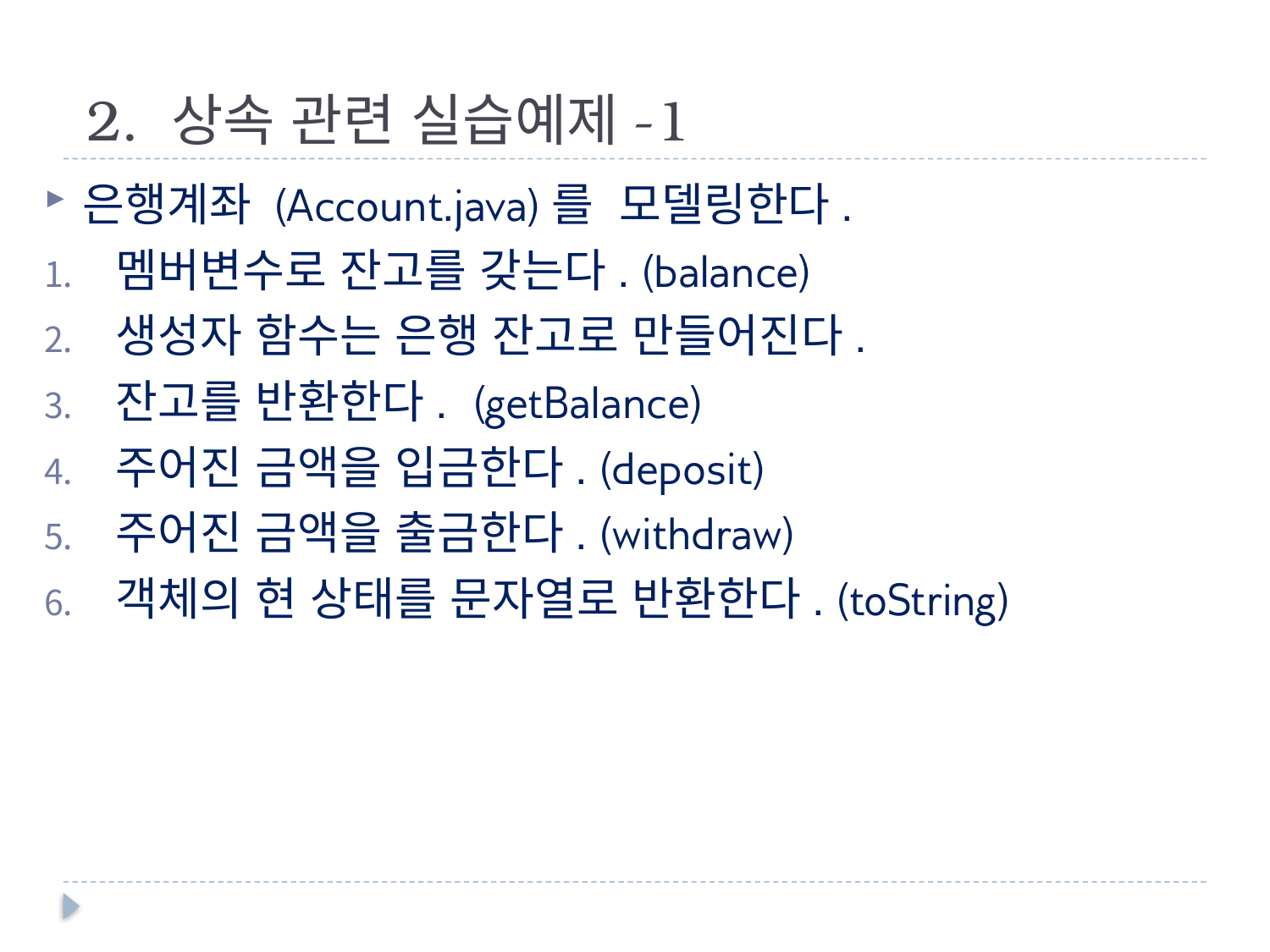

# 2. 상속 관련 실습예제-1
은행계좌 (Account.java)를  모델링한다.
멤버변수로 잔고를 갖는다. (balance)
생성자 함수는 은행 잔고로 만들어진다.
잔고를 반환한다.  (getBalance)
주어진 금액을 입금한다. (deposit)
주어진 금액을 출금한다. (withdraw)
객체의 현 상태를 문자열로 반환한다. (toString)